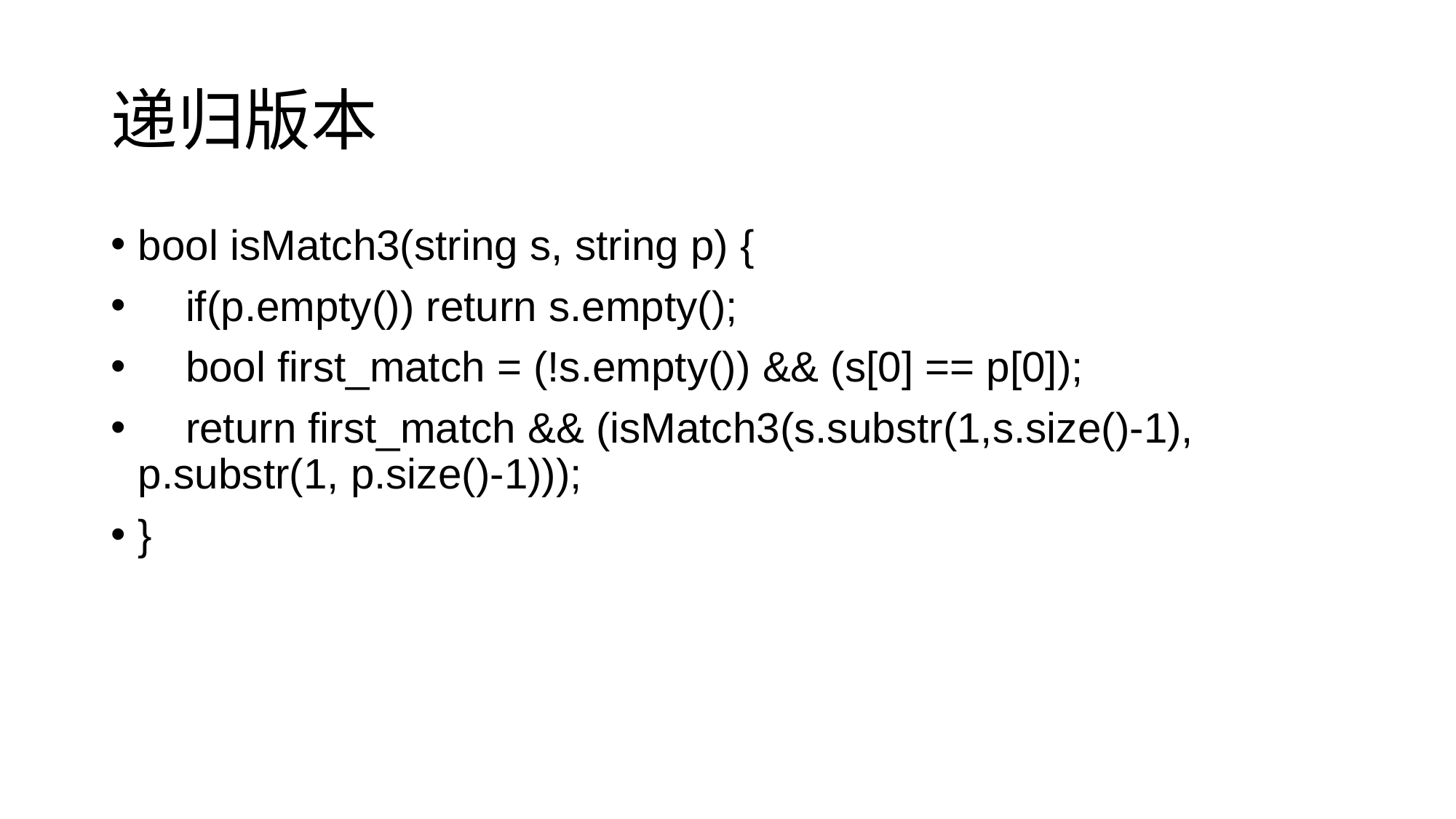

# 递归版本
bool isMatch3(string s, string p) {
    if(p.empty()) return s.empty();
    bool first_match = (!s.empty()) && (s[0] == p[0]);
    return first_match && (isMatch3(s.substr(1,s.size()-1), p.substr(1, p.size()-1)));
}